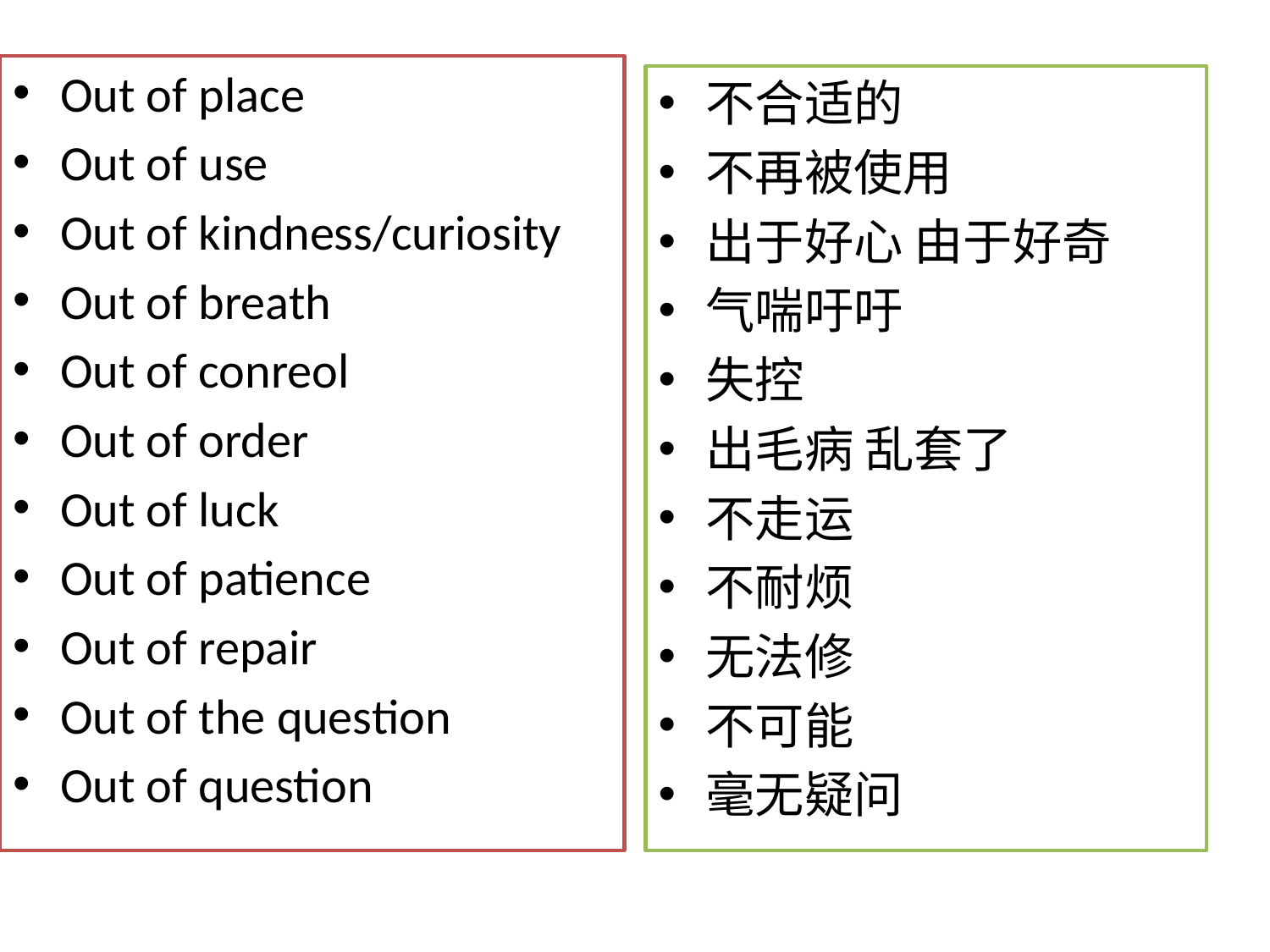

#
Out of place
Out of use
Out of kindness/curiosity
Out of breath
Out of conreol
Out of order
Out of luck
Out of patience
Out of repair
Out of the question
Out of question

不合适的
不再被使用
出于好心 由于好奇
气喘吁吁
失控
出毛病 乱套了
不走运
不耐烦
无法修
不可能
毫无疑问